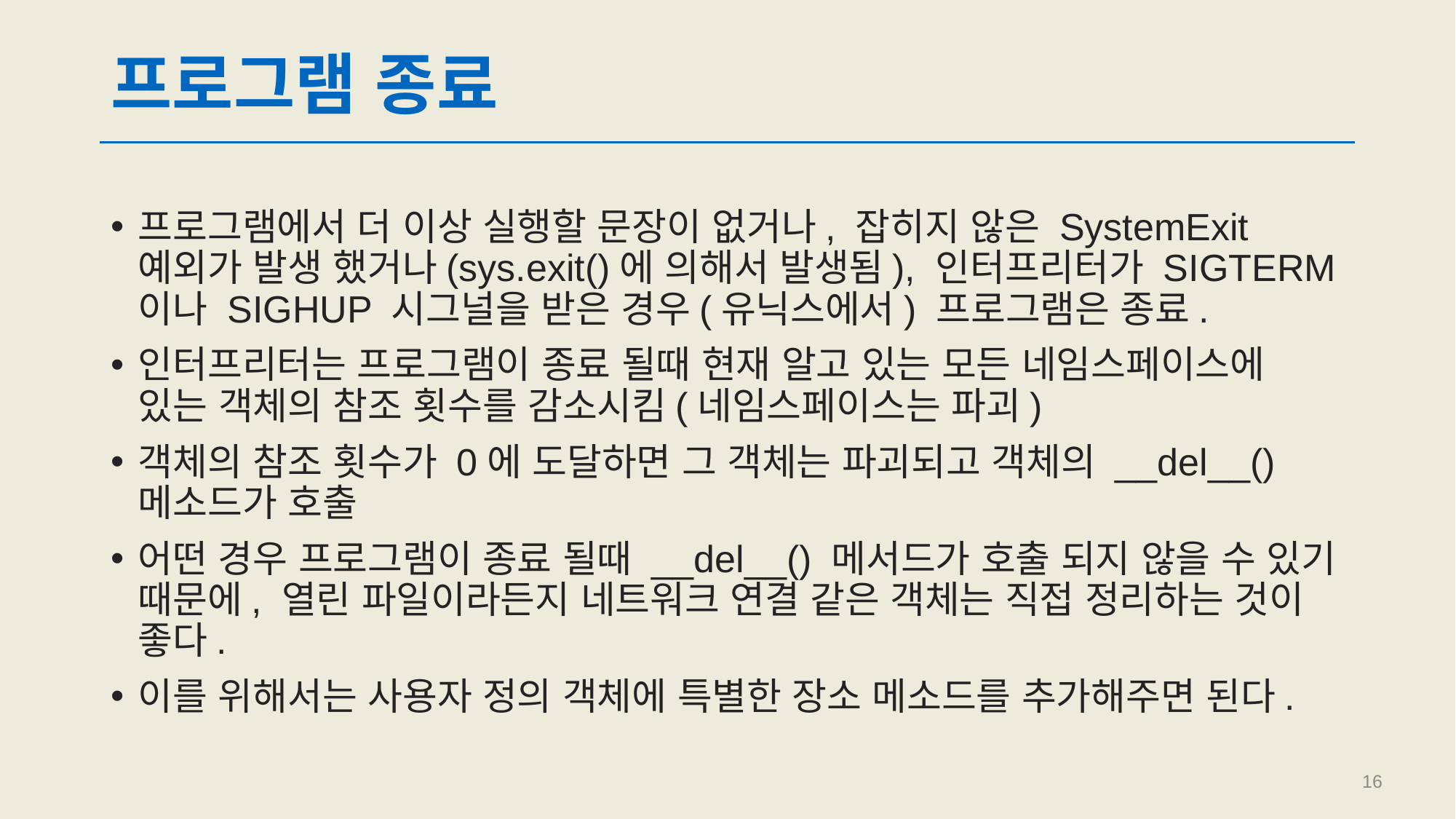

# 프로그램 종료
프로그램에서 더 이상 실행할 문장이 없거나, 잡히지 않은 SystemExit 예외가 발생 했거나(sys.exit()에 의해서 발생됨), 인터프리터가 SIGTERM이나 SIGHUP 시그널을 받은 경우(유닉스에서) 프로그램은 종료.
인터프리터는 프로그램이 종료 될때 현재 알고 있는 모든 네임스페이스에 있는 객체의 참조 횟수를 감소시킴(네임스페이스는 파괴)
객체의 참조 횟수가 0에 도달하면 그 객체는 파괴되고 객체의 __del__()  메소드가 호출
어떤 경우 프로그램이 종료 될때 __del__() 메서드가 호출 되지 않을 수 있기 때문에, 열린 파일이라든지 네트워크 연결 같은 객체는 직접 정리하는 것이 좋다.
이를 위해서는 사용자 정의 객체에 특별한 장소 메소드를 추가해주면 된다.
16